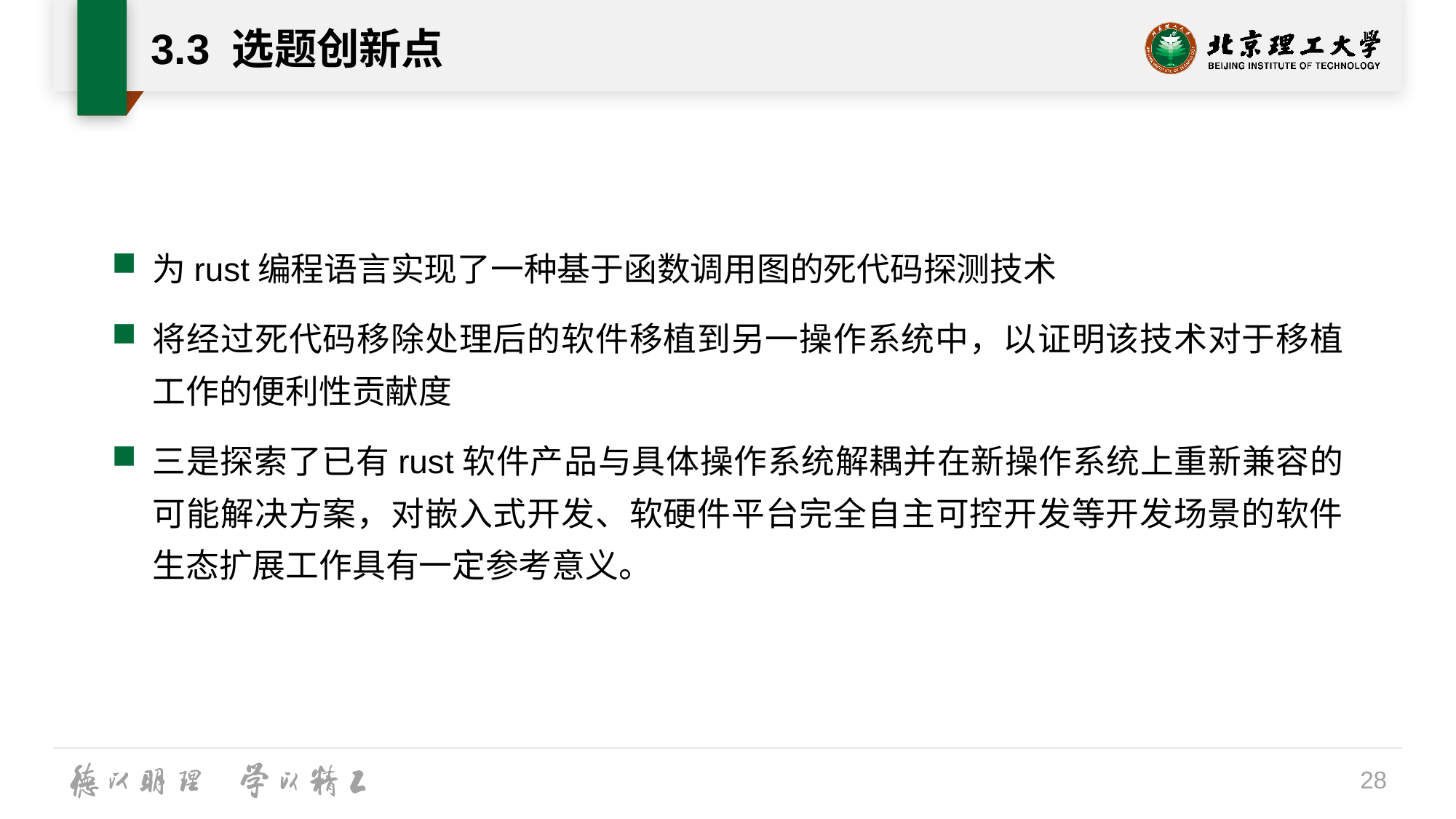

# 3.3 选题创新点
为rust编程语言实现了一种基于函数调用图的死代码探测技术
将经过死代码移除处理后的软件移植到另一操作系统中，以证明该技术对于移植工作的便利性贡献度
三是探索了已有rust软件产品与具体操作系统解耦并在新操作系统上重新兼容的可能解决方案，对嵌入式开发、软硬件平台完全自主可控开发等开发场景的软件生态扩展工作具有一定参考意义。